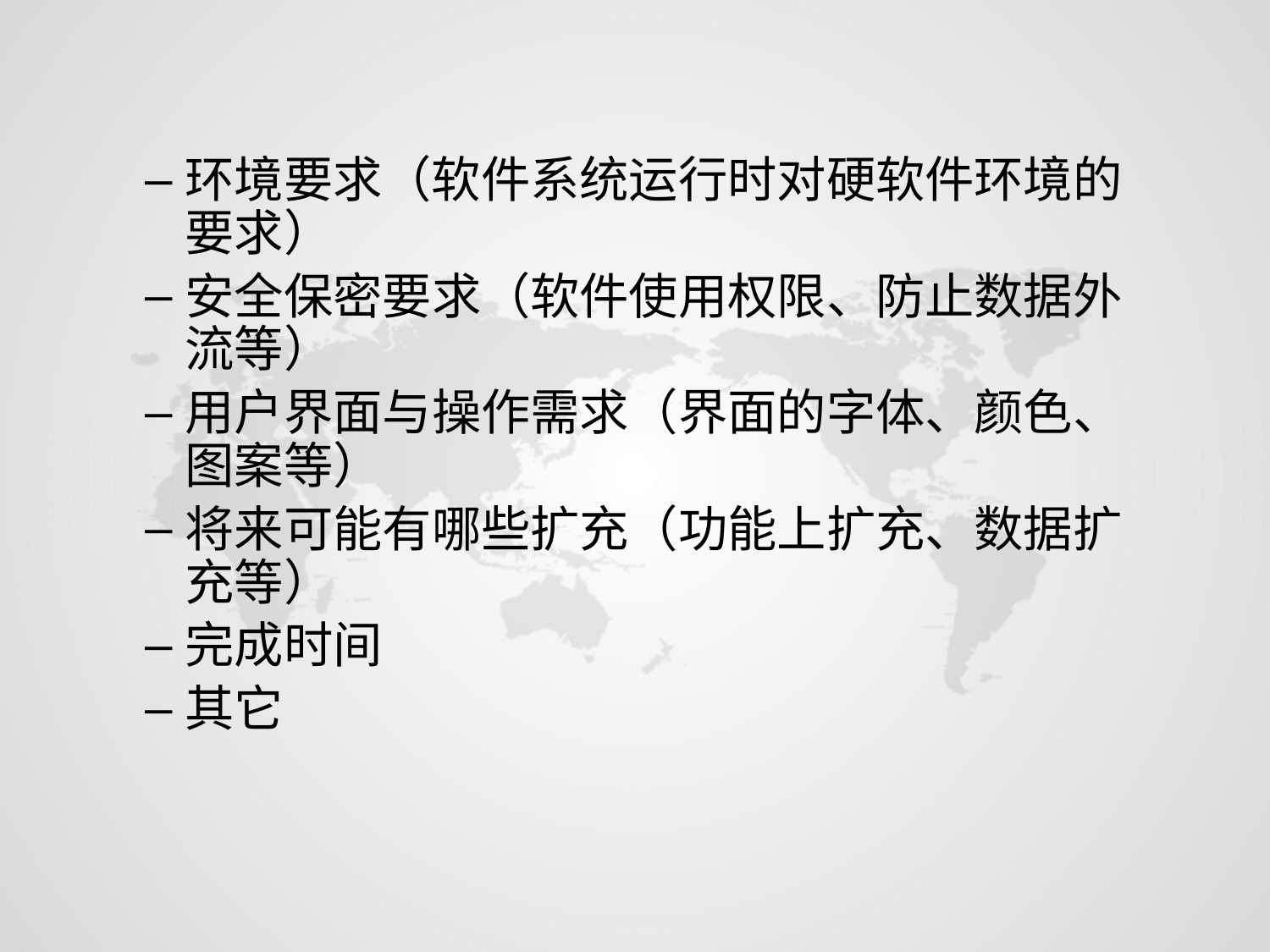

环境要求（软件系统运行时对硬软件环境的要求）
安全保密要求（软件使用权限、防止数据外流等）
用户界面与操作需求（界面的字体、颜色、图案等）
将来可能有哪些扩充（功能上扩充、数据扩充等）
完成时间
其它